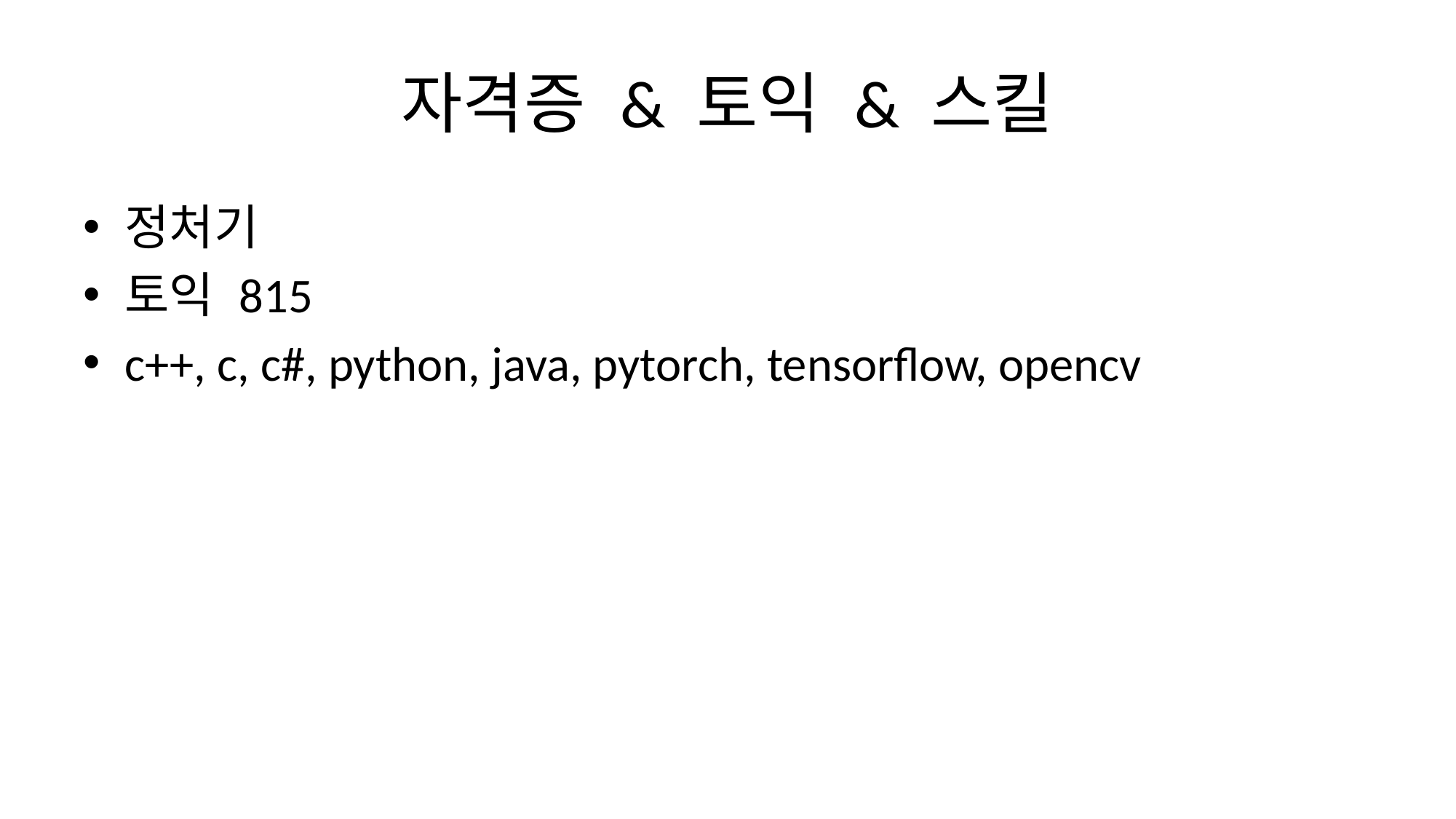

# 자격증 & 토익 & 스킬
정처기
토익 815
c++, c, c#, python, java, pytorch, tensorflow, opencv